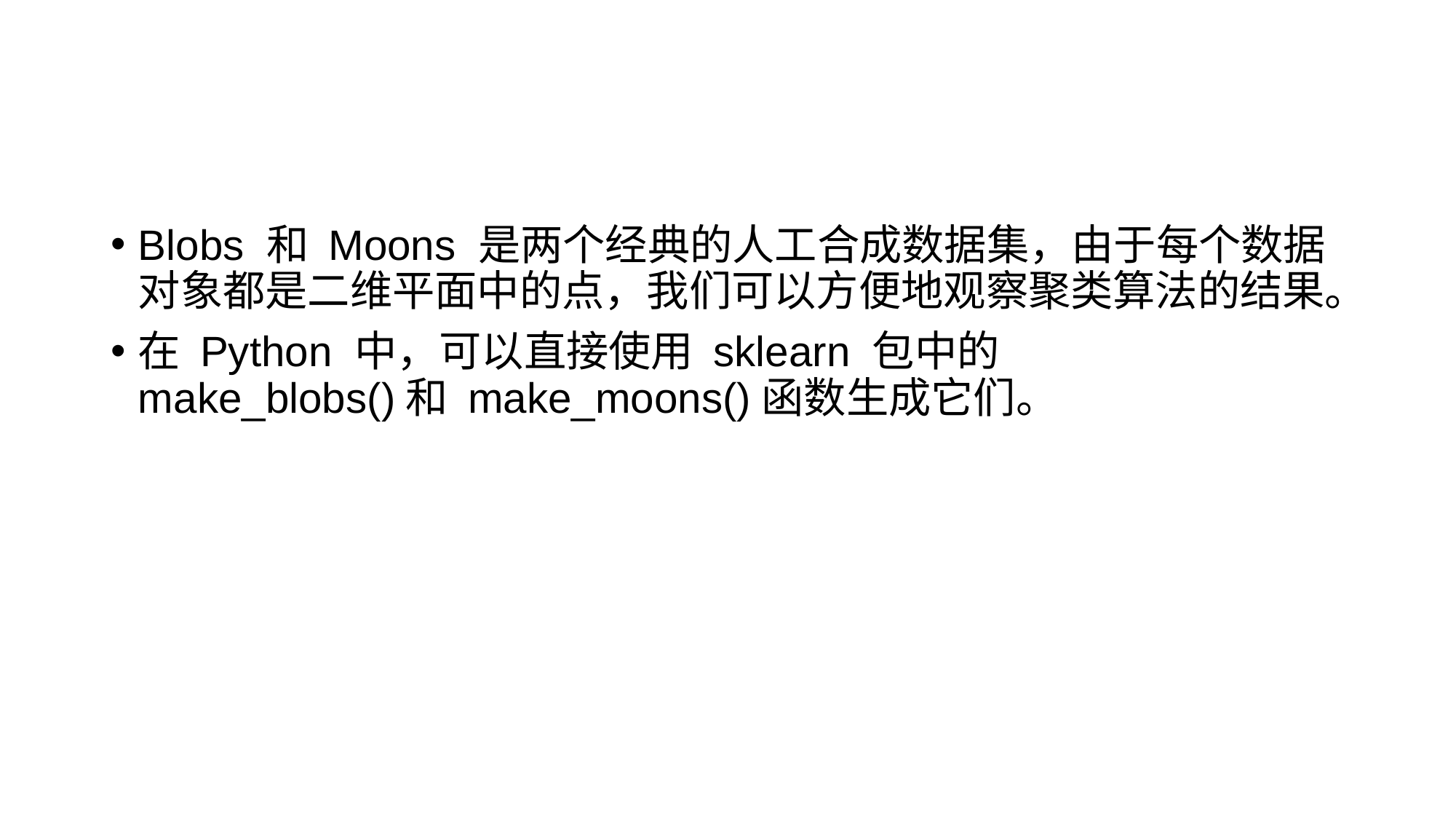

#
Blobs 和 Moons 是两个经典的人工合成数据集，由于每个数据对象都是二维平面中的点，我们可以方便地观察聚类算法的结果。
在 Python 中，可以直接使用 sklearn 包中的
make_blobs()和 make_moons()函数生成它们。